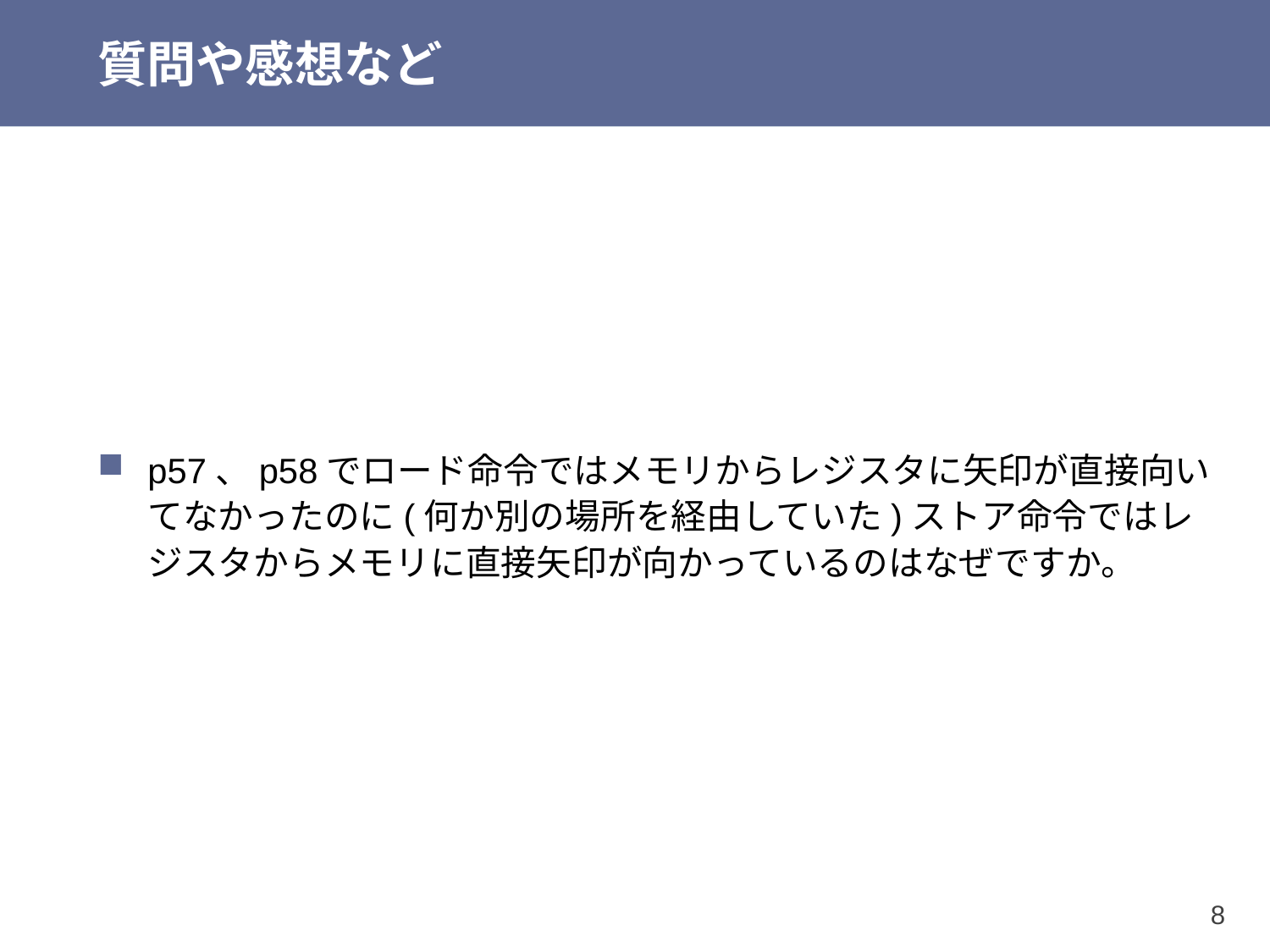

# 質問や感想など
p57、p58でロード命令ではメモリからレジスタに矢印が直接向いてなかったのに(何か別の場所を経由していた)ストア命令ではレジスタからメモリに直接矢印が向かっているのはなぜですか。